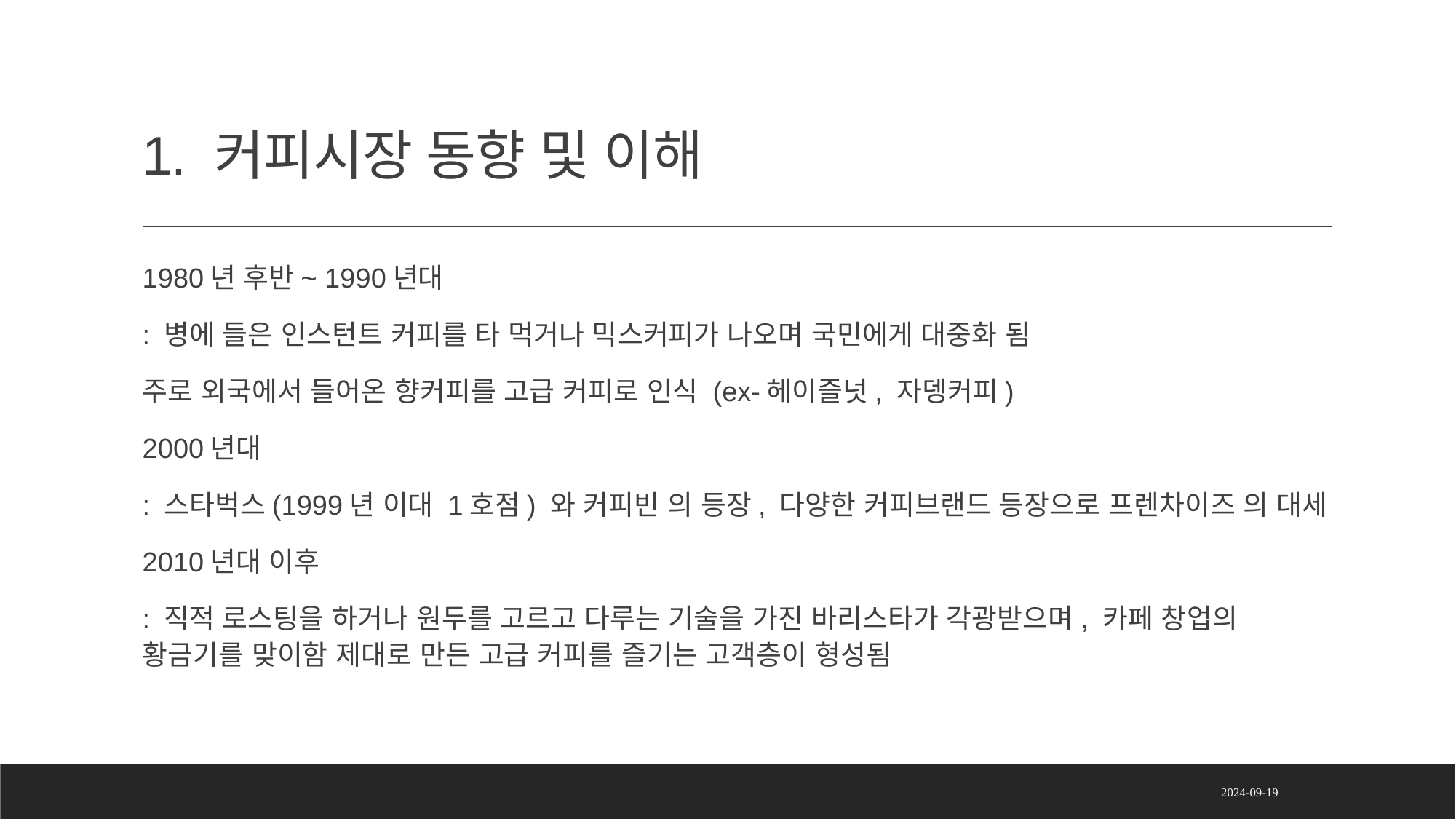

# 1. 커피시장 동향 및 이해
1980년 후반~ 1990년대
: 병에 들은 인스턴트 커피를 타 먹거나 믹스커피가 나오며 국민에게 대중화 됨
주로 외국에서 들어온 향커피를 고급 커피로 인식 (ex-헤이즐넛, 자뎅커피)
2000년대
: 스타벅스(1999년 이대 1호점) 와 커피빈 의 등장, 다양한 커피브랜드 등장으로 프렌차이즈 의 대세
2010년대 이후
: 직적 로스팅을 하거나 원두를 고르고 다루는 기술을 가진 바리스타가 각광받으며, 카페 창업의 황금기를 맞이함 제대로 만든 고급 커피를 즐기는 고객층이 형성됨
2024-09-19